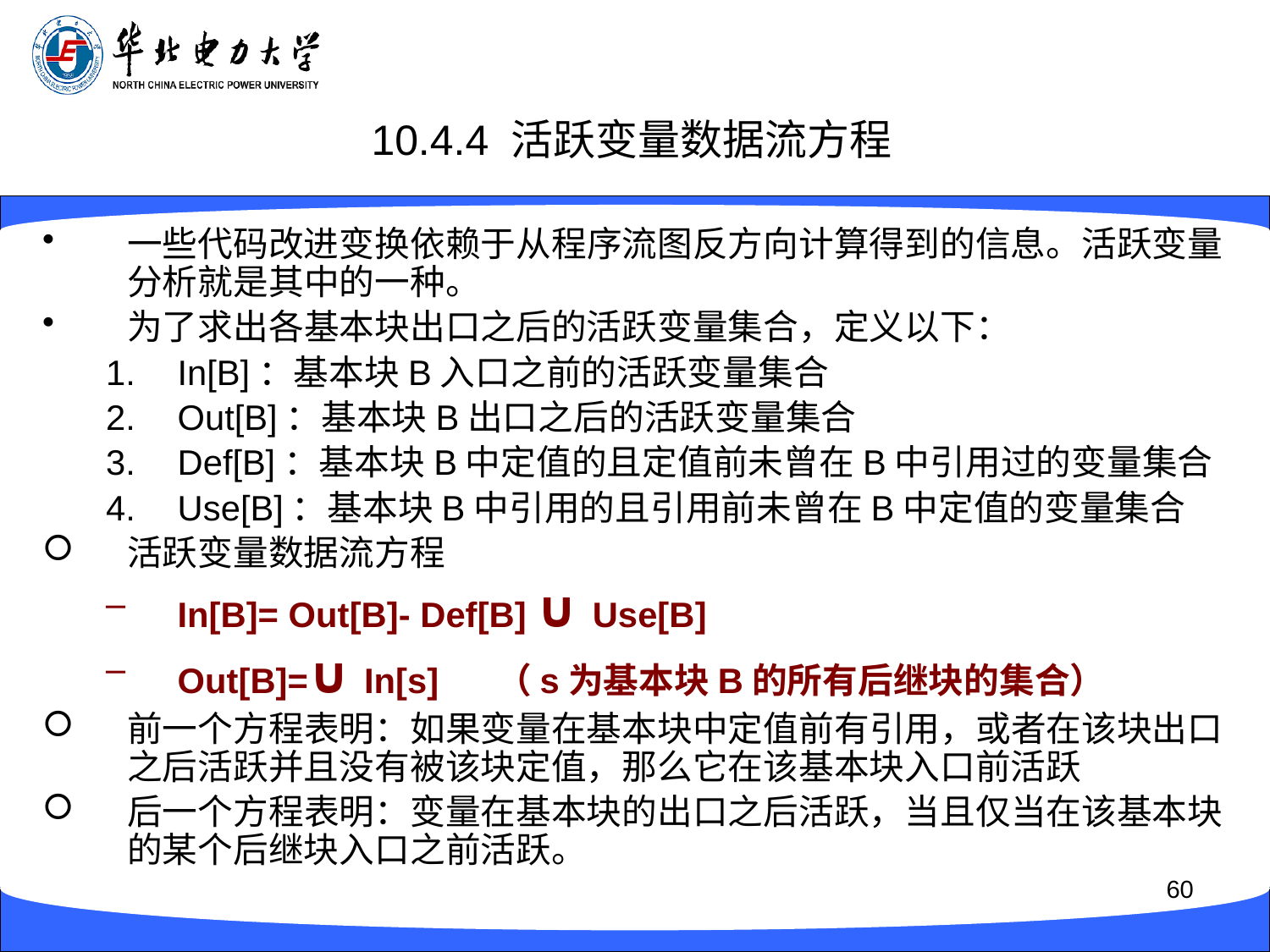

# 10.4.4 活跃变量数据流方程
一些代码改进变换依赖于从程序流图反方向计算得到的信息。活跃变量分析就是其中的一种。
为了求出各基本块出口之后的活跃变量集合，定义以下：
In[B]：基本块B入口之前的活跃变量集合
Out[B]：基本块B出口之后的活跃变量集合
Def[B]：基本块B中定值的且定值前未曾在B中引用过的变量集合
Use[B]：基本块B中引用的且引用前未曾在B中定值的变量集合
活跃变量数据流方程
In[B]= Out[B]- Def[B] ∪ Use[B]
Out[B]=∪ In[s]     （s为基本块B的所有后继块的集合）
前一个方程表明：如果变量在基本块中定值前有引用，或者在该块出口之后活跃并且没有被该块定值，那么它在该基本块入口前活跃
后一个方程表明：变量在基本块的出口之后活跃，当且仅当在该基本块的某个后继块入口之前活跃。
60